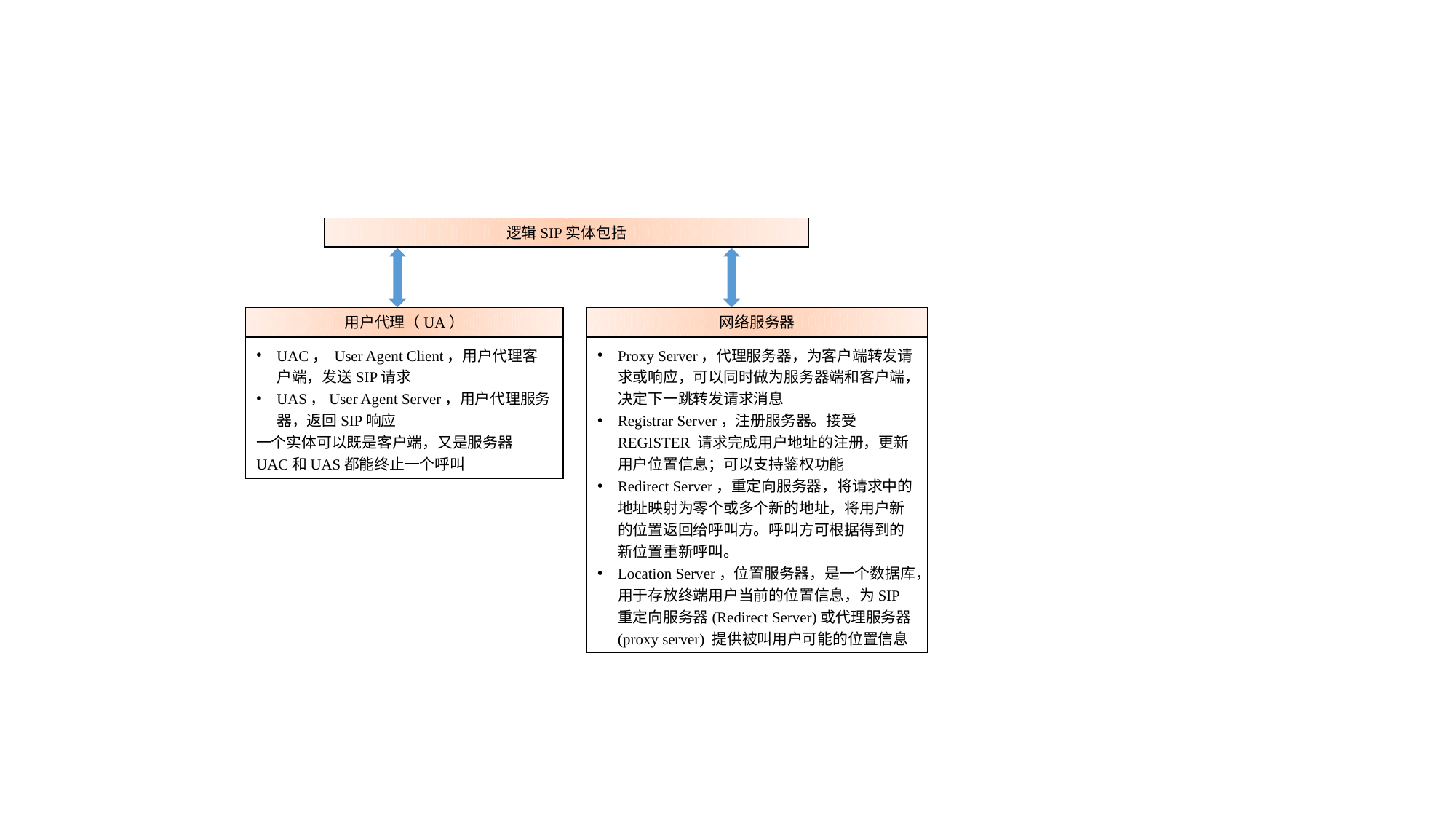

逻辑SIP实体包括

用户代理（UA）
网络服务器
UAC， User Agent Client，用户代理客户端，发送SIP请求
UAS，User Agent Server，用户代理服务器，返回SIP响应
一个实体可以既是客户端，又是服务器
UAC和UAS都能终止一个呼叫
Proxy Server，代理服务器，为客户端转发请求或响应，可以同时做为服务器端和客户端，决定下一跳转发请求消息
Registrar Server，注册服务器。接受REGISTER 请求完成用户地址的注册，更新用户位置信息；可以支持鉴权功能
Redirect Server，重定向服务器，将请求中的地址映射为零个或多个新的地址，将用户新的位置返回给呼叫方。呼叫方可根据得到的新位置重新呼叫。
Location Server，位置服务器，是一个数据库，用于存放终端用户当前的位置信息，为SIP 重定向服务器(Redirect Server)或代理服务器(proxy server) 提供被叫用户可能的位置信息